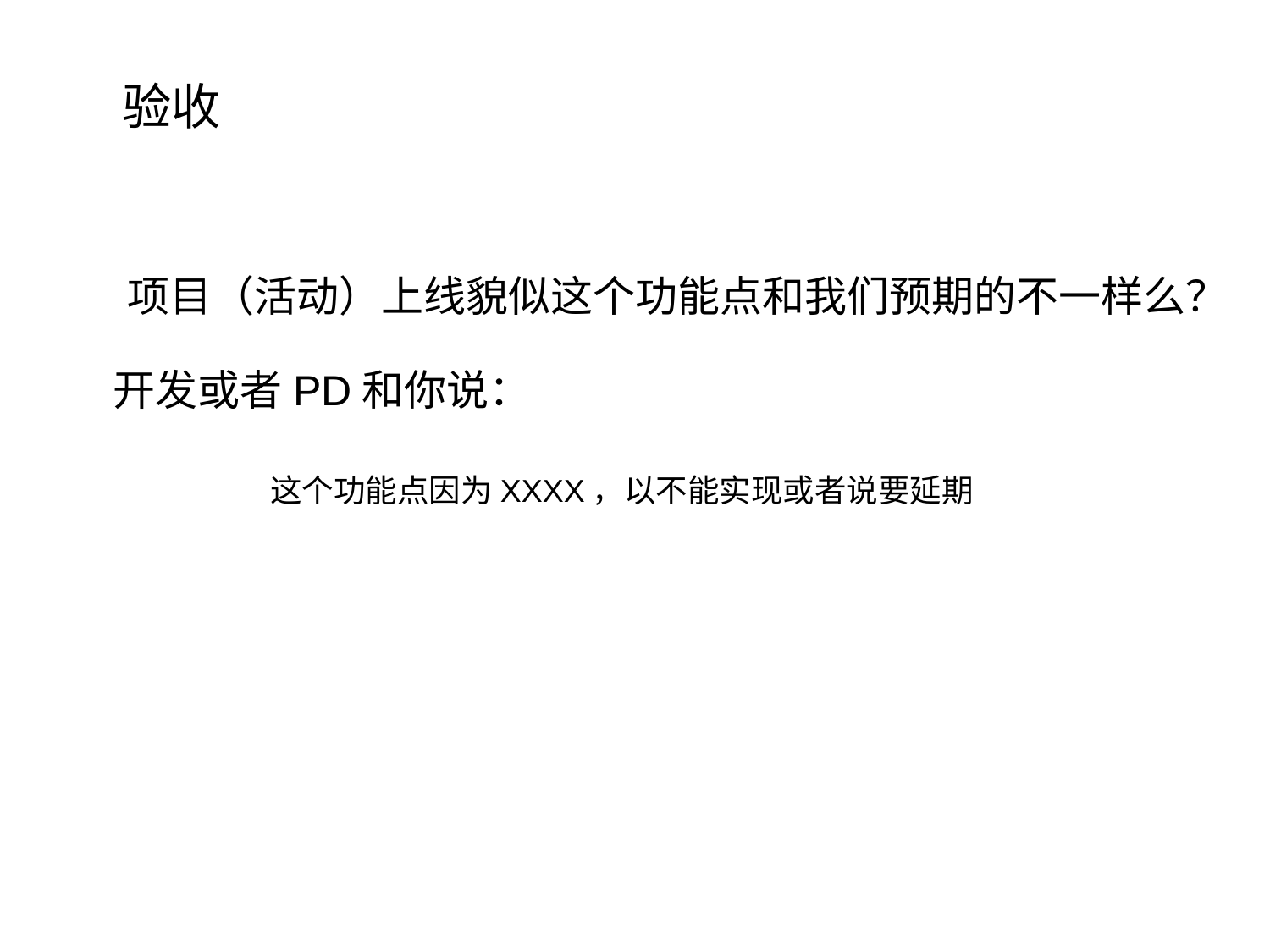

验收
项目（活动）上线貌似这个功能点和我们预期的不一样么？
开发或者PD和你说：
这个功能点因为XXXX，以不能实现或者说要延期